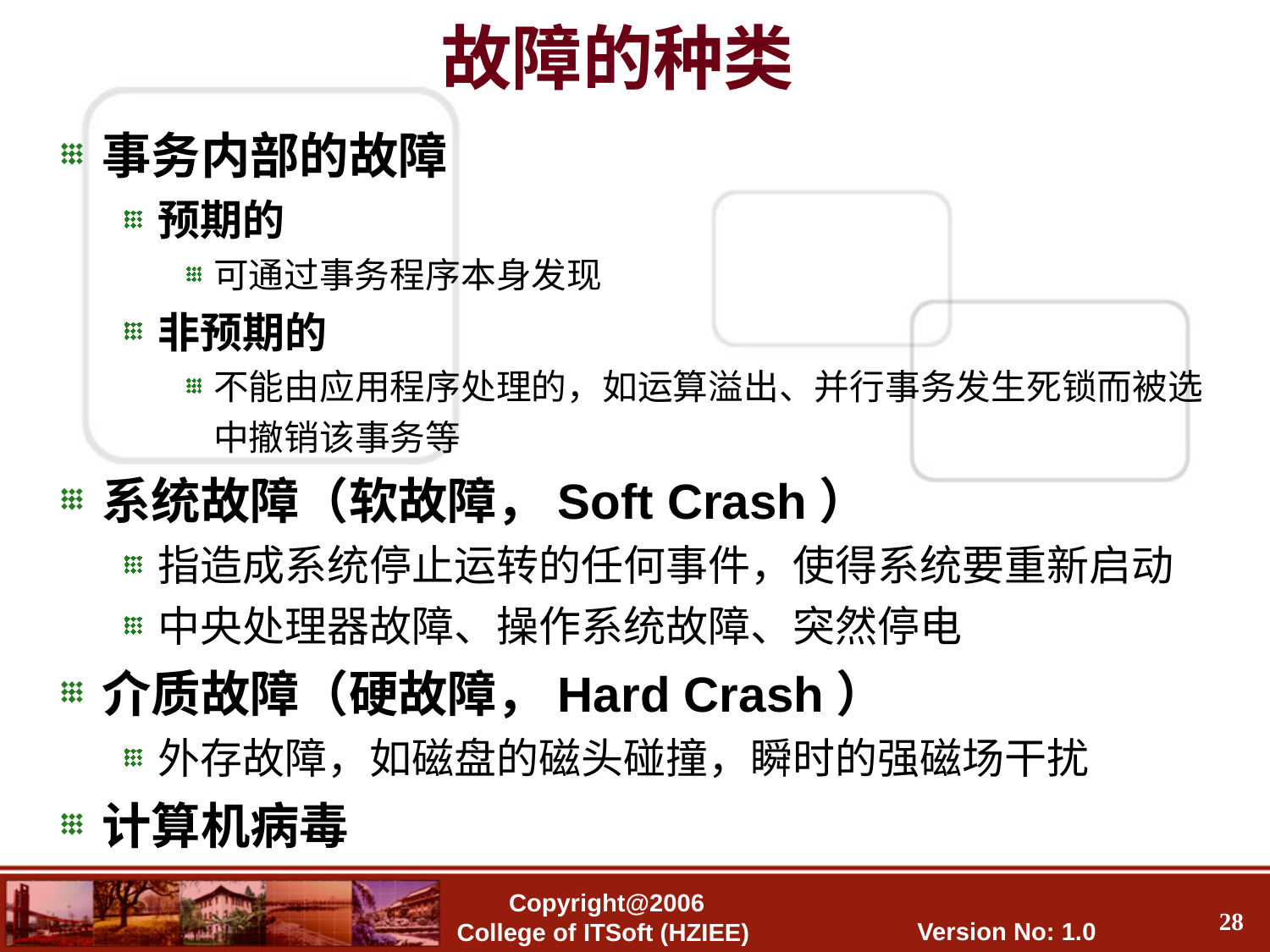

# 故障的种类
事务内部的故障
预期的
可通过事务程序本身发现
非预期的
不能由应用程序处理的，如运算溢出、并行事务发生死锁而被选中撤销该事务等
系统故障（软故障，Soft Crash）
指造成系统停止运转的任何事件，使得系统要重新启动
中央处理器故障、操作系统故障、突然停电
介质故障（硬故障，Hard Crash）
外存故障，如磁盘的磁头碰撞，瞬时的强磁场干扰
计算机病毒